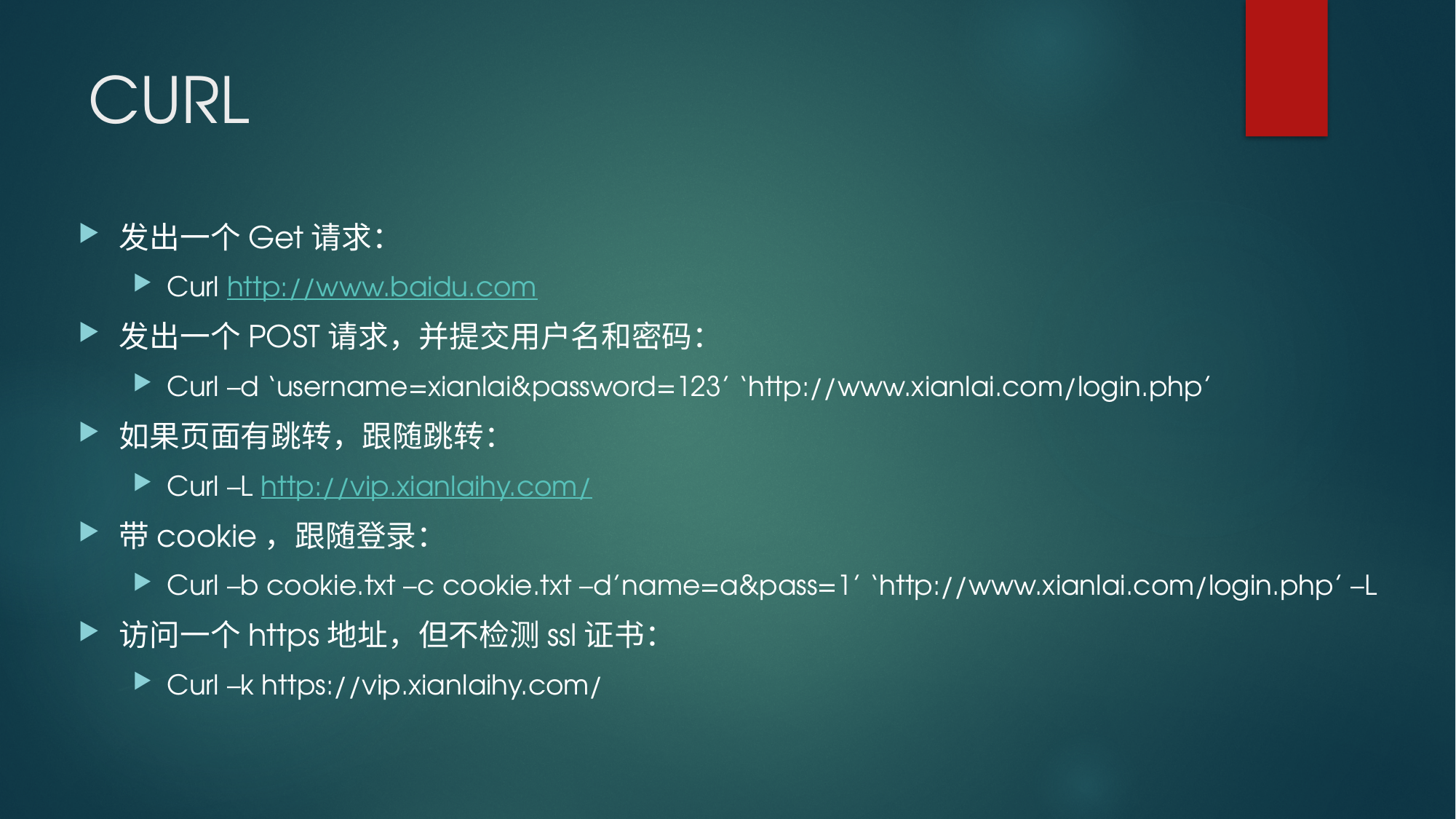

# CURL
发出一个Get请求：
Curl http://www.baidu.com
发出一个POST请求，并提交用户名和密码：
Curl –d ‘username=xianlai&password=123’ ‘http://www.xianlai.com/login.php’
如果页面有跳转，跟随跳转：
Curl –L http://vip.xianlaihy.com/
带cookie，跟随登录：
Curl –b cookie.txt –c cookie.txt –d’name=a&pass=1’ ‘http://www.xianlai.com/login.php’ –L
访问一个https地址，但不检测ssl证书：
Curl –k https://vip.xianlaihy.com/